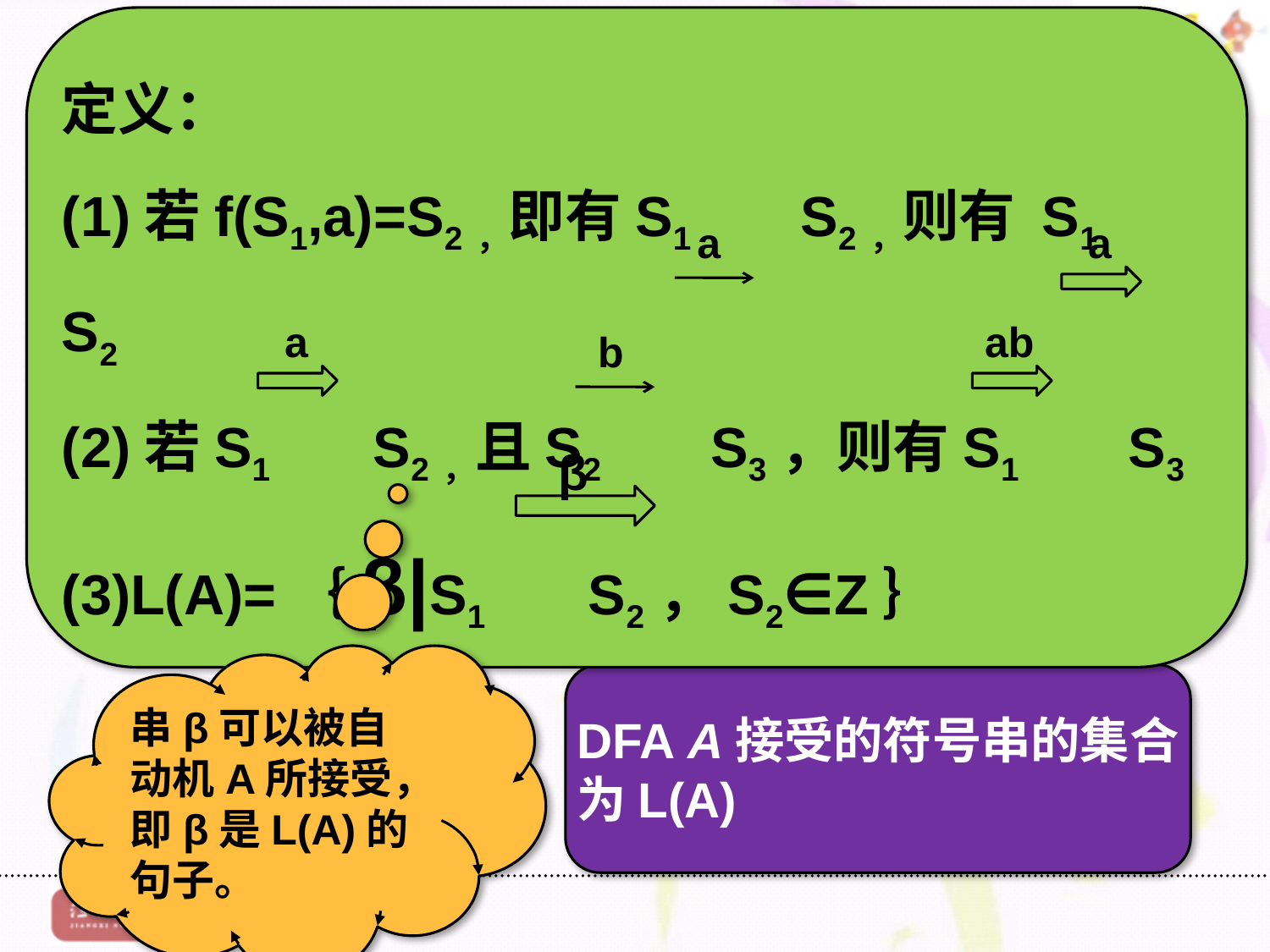

定义：
(1)若f(S1,a)=S2，即有S1       S2，则有 S1       S2
(2)若S1       S2，且S2       S3，则有S1       S3
(3)L(A)=｛β|S1       S2，S2∈Z｝
a
a

a

ab

b
β

串β可以被自动机A所接受，即β是L(A)的句子。
DFA A接受的符号串的集合为L(A)